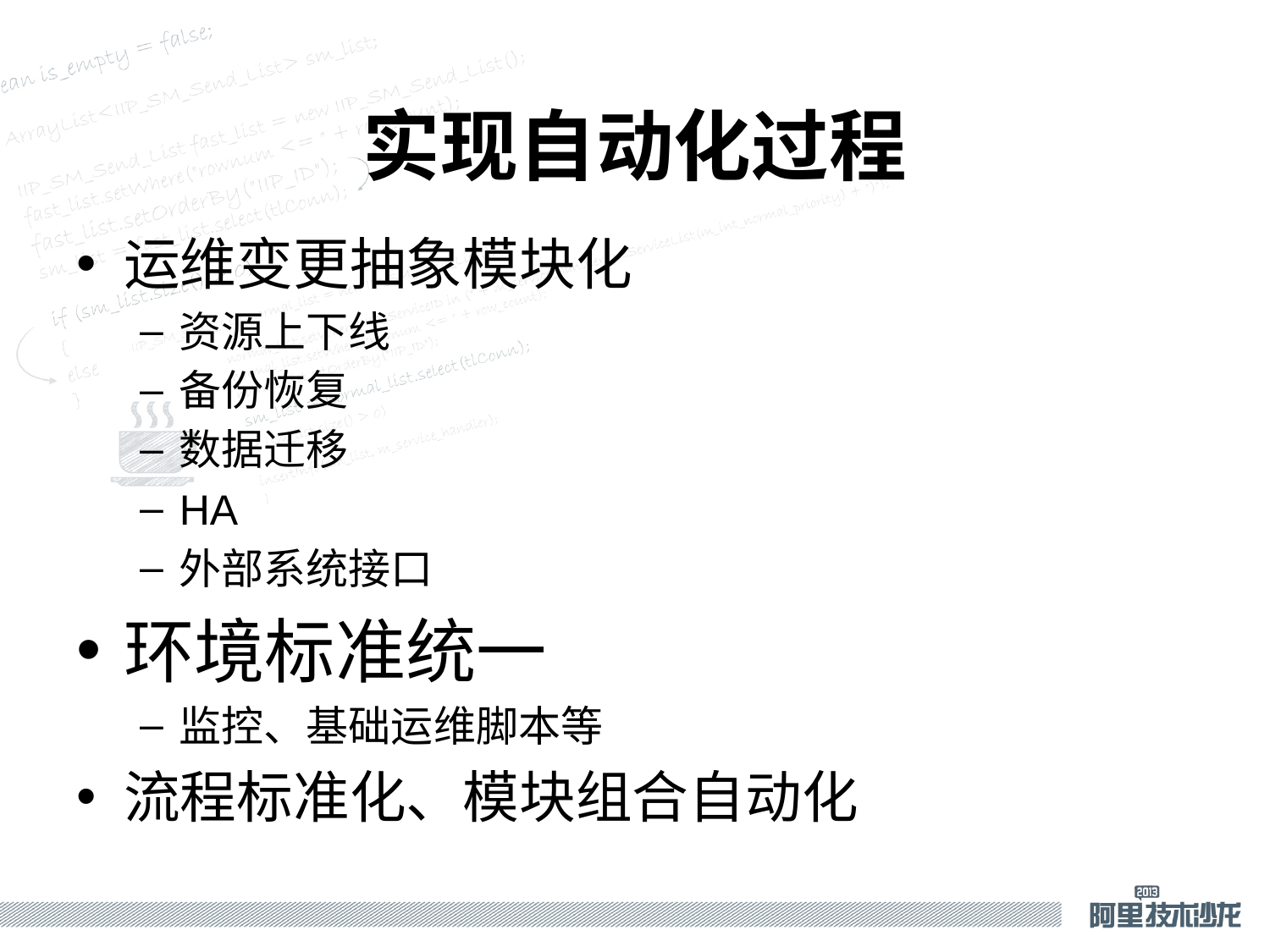

# 实现自动化过程
运维变更抽象模块化
资源上下线
备份恢复
数据迁移
HA
外部系统接口
环境标准统一
监控、基础运维脚本等
流程标准化、模块组合自动化